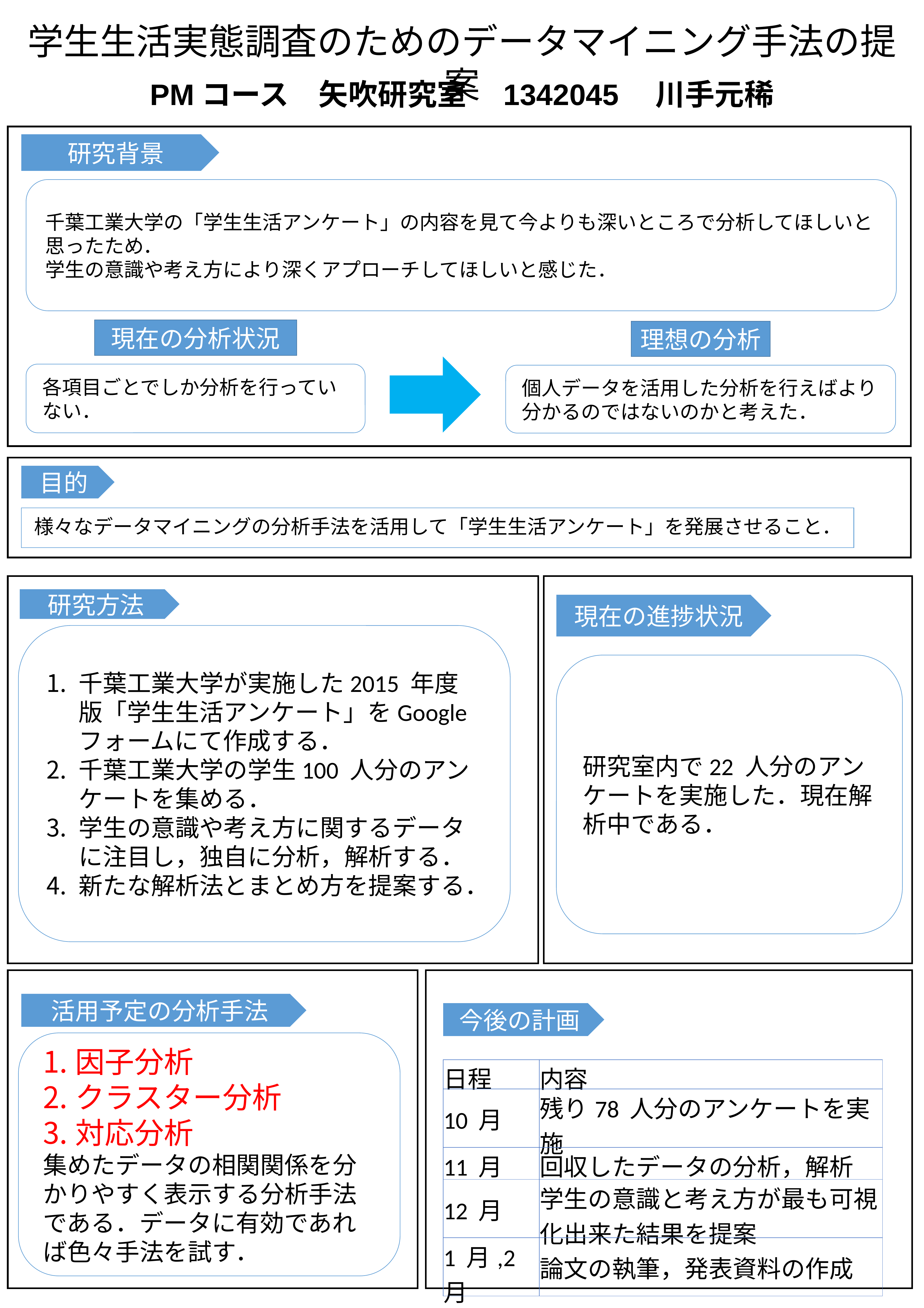

学生生活実態調査のためのデータマイニング手法の提案
PMコース　矢吹研究室　1342045　川手元稀

研究背景
千葉工業大学の「学生生活アンケート」の内容を見て今よりも深いところで分析してほしいと思ったため．
学生の意識や考え方により深くアプローチしてほしいと感じた．
現在の分析状況
理想の分析

各項目ごとでしか分析を行っていない．
個人データを活用した分析を行えばより分かるのではないのかと考えた．

目的
様々なデータマイニングの分析手法を活用して「学生生活アンケート」を発展させること．

研究方法
現在の進捗状況
千葉工業大学が実施した2015 年度版「学生生活アンケート」をGoogle フォームにて作成する．
千葉工業大学の学生100 人分のアンケートを集める．
学生の意識や考え方に関するデータに注目し，独自に分析，解析する．
新たな解析法とまとめ方を提案する．
研究室内で22 人分のアンケートを実施した．現在解析中である．

活用予定の分析手法
今後の計画
因子分析
クラスター分析
対応分析
集めたデータの相関関係を分かりやすく表示する分析手法である．データに有効であれば色々手法を試す．
| 日程 | 内容 |
| --- | --- |
| 10 月 | 残り78 人分のアンケートを実施 |
| 11 月 | 回収したデータの分析，解析 |
| 12 月 | 学生の意識と考え方が最も可視化出来た結果を提案 |
| 1 月,2 月 | 論文の執筆，発表資料の作成 |